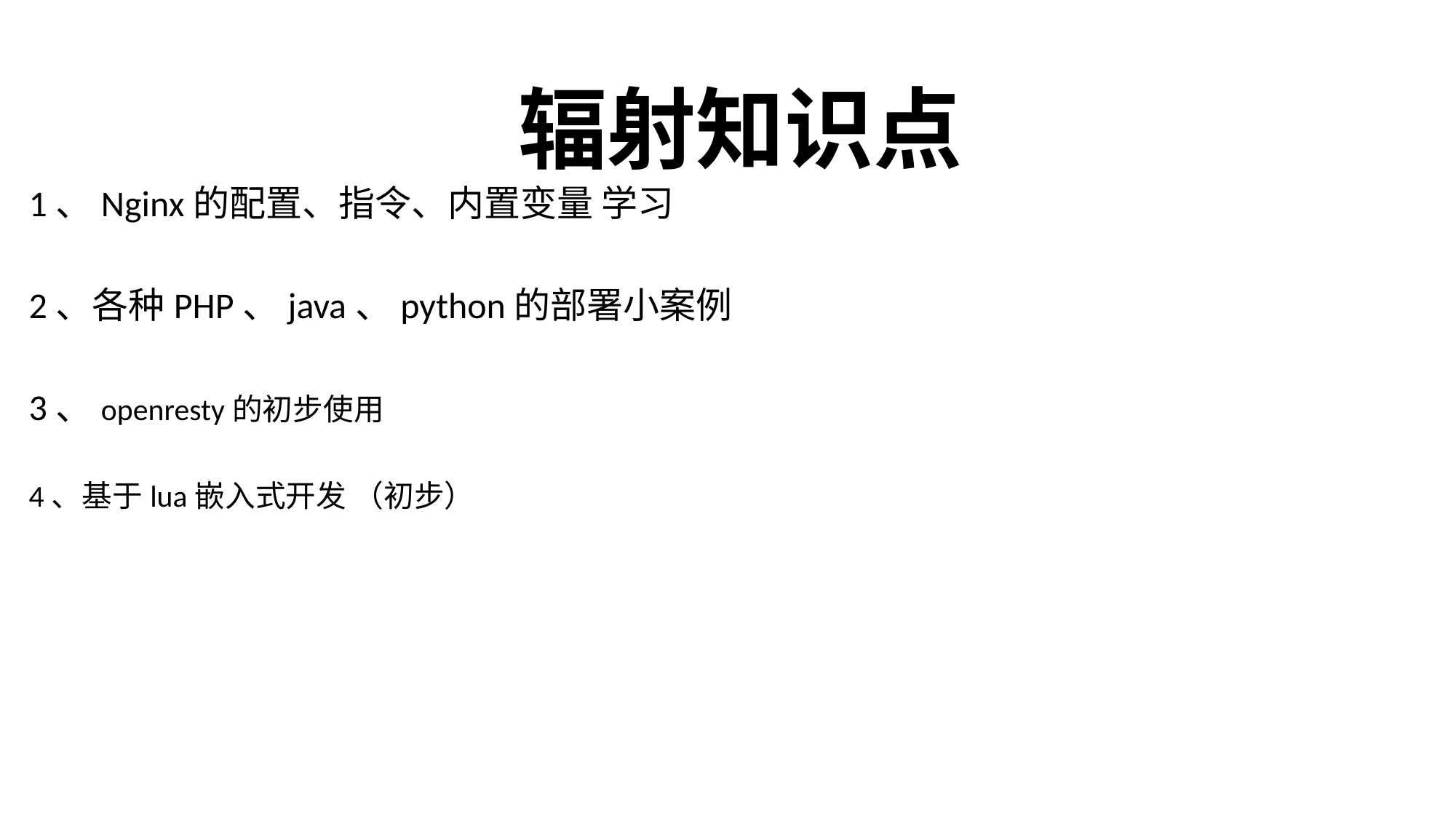

# 辐射知识点
1、Nginx的配置、指令、内置变量 学习

2、各种PHP、java、python的部署小案例

3、openresty的初步使用

4、基于lua嵌入式开发 （初步）